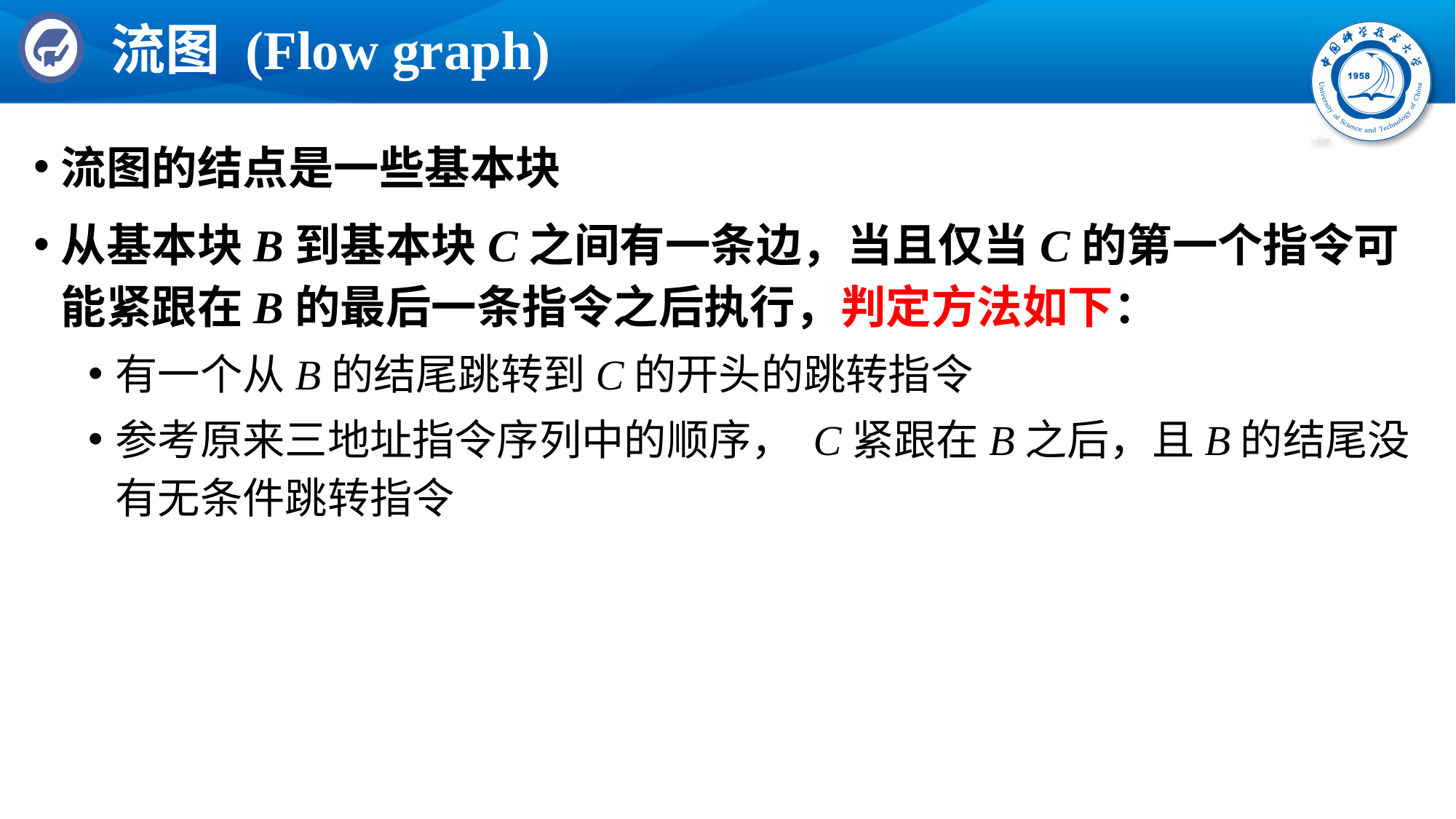

# 流图 (Flow graph)
流图的结点是一些基本块
从基本块B到基本块C之间有一条边，当且仅当C的第一个指令可能紧跟在B的最后一条指令之后执行，判定方法如下：
有一个从B的结尾跳转到C的开头的跳转指令
参考原来三地址指令序列中的顺序， C紧跟在B之后，且B的结尾没有无条件跳转指令